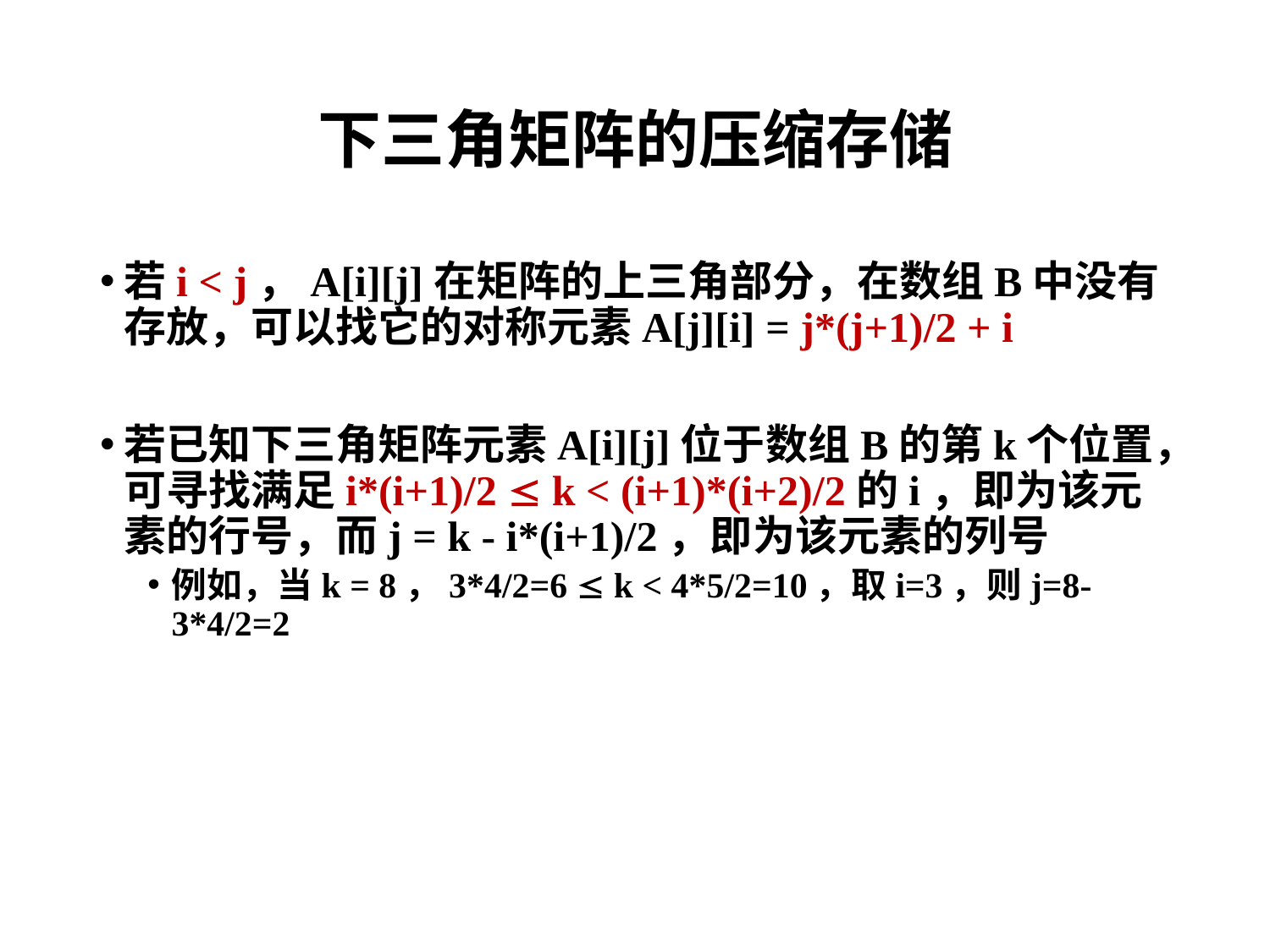

# 下三角矩阵的压缩存储
若i < j，A[i][j]在矩阵的上三角部分，在数组B中没有存放，可以找它的对称元素A[j][i] = j*(j+1)/2 + i

若已知下三角矩阵元素A[i][j]位于数组B的第k个位置，可寻找满足i*(i+1)/2 ≤ k < (i+1)*(i+2)/2的i，即为该元素的行号，而j = k - i*(i+1)/2，即为该元素的列号
例如，当k = 8，3*4/2=6 ≤ k < 4*5/2=10，取i=3，则j=8-3*4/2=2